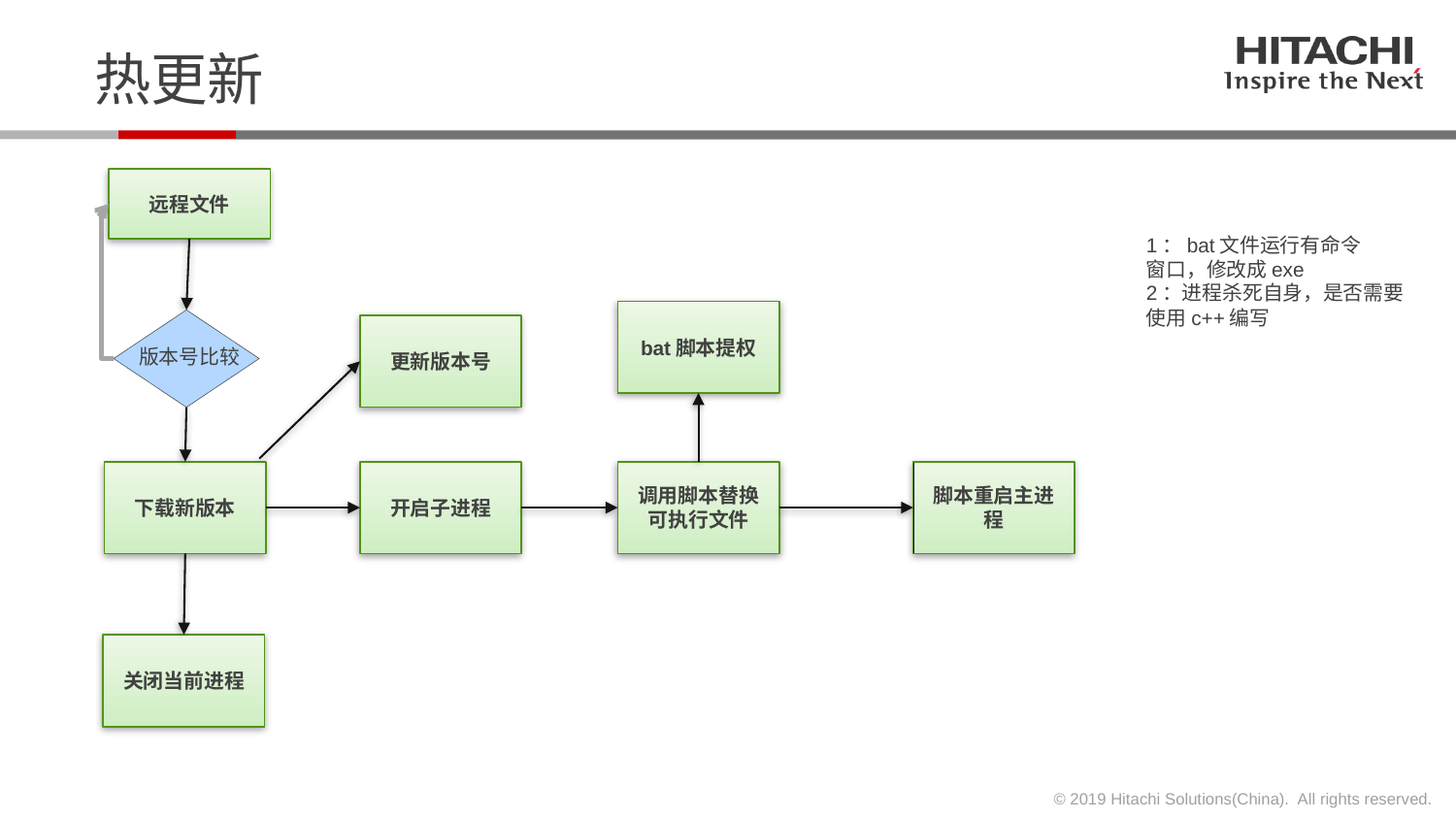

热更新
远程文件
1：bat文件运行有命令
窗口，修改成exe
2：进程杀死自身，是否需要
使用c++编写

bat脚本提权

更新版本号
版本号比较
下载新版本
开启子进程
调用脚本替换可执行文件
脚本重启主进程
关闭当前进程